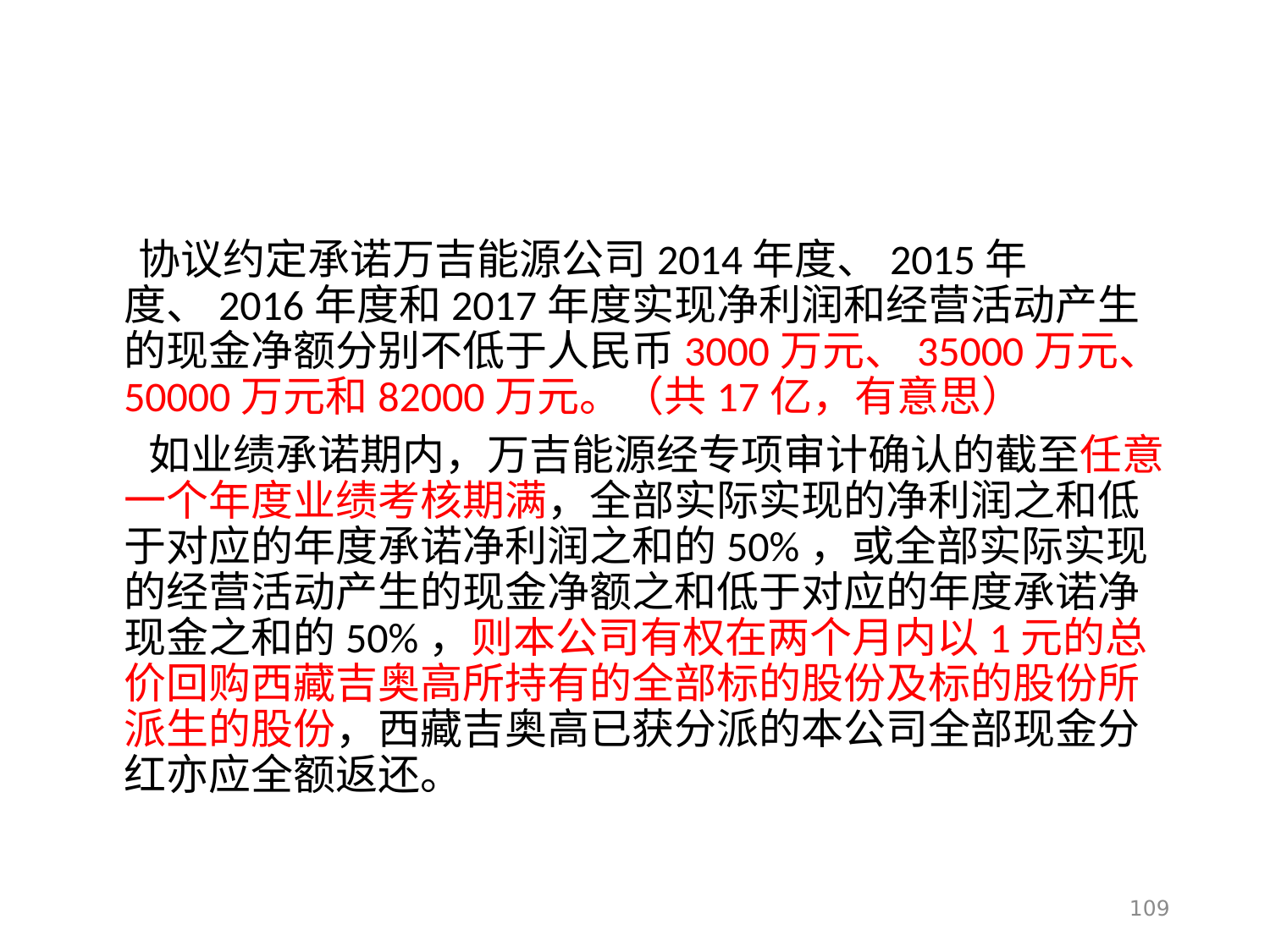

#
   协议约定承诺万吉能源公司2014年度、2015年度、2016年度和2017年度实现净利润和经营活动产生的现金净额分别不低于人民币3000万元、35000万元、50000万元和82000万元。（共17亿，有意思）
    如业绩承诺期内，万吉能源经专项审计确认的截至任意一个年度业绩考核期满，全部实际实现的净利润之和低于对应的年度承诺净利润之和的50%，或全部实际实现的经营活动产生的现金净额之和低于对应的年度承诺净现金之和的50%，则本公司有权在两个月内以1元的总价回购西藏吉奥高所持有的全部标的股份及标的股份所派生的股份，西藏吉奥高已获分派的本公司全部现金分红亦应全额返还。
109